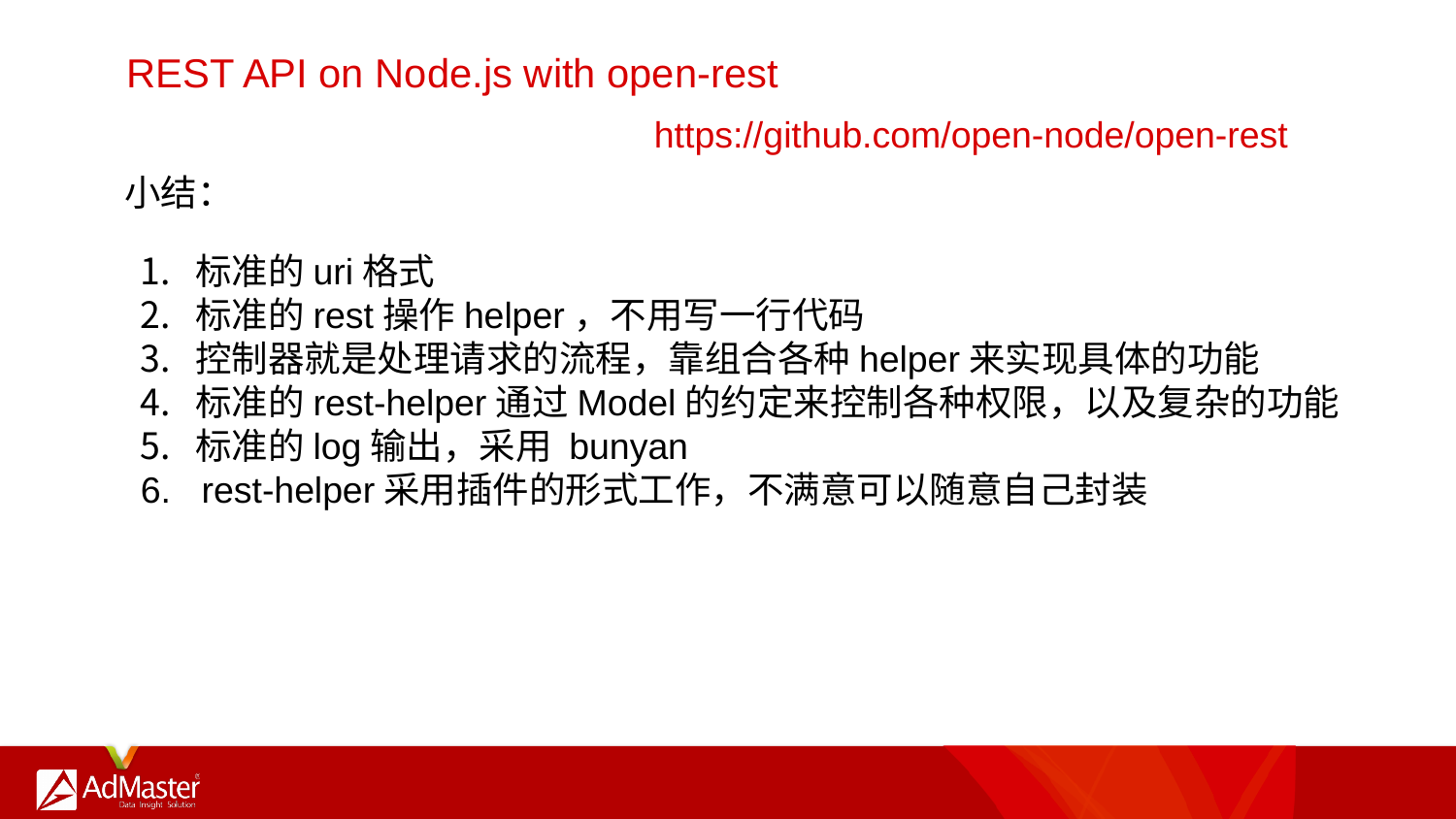

# REST API on Node.js with open-rest
https://github.com/open-node/open-rest
小结：
标准的uri格式
标准的rest操作helper，不用写一行代码
控制器就是处理请求的流程，靠组合各种helper来实现具体的功能
标准的rest-helper通过Model的约定来控制各种权限，以及复杂的功能
标准的log输出，采用 bunyan
6.   rest-helper采用插件的形式工作，不满意可以随意自己封装